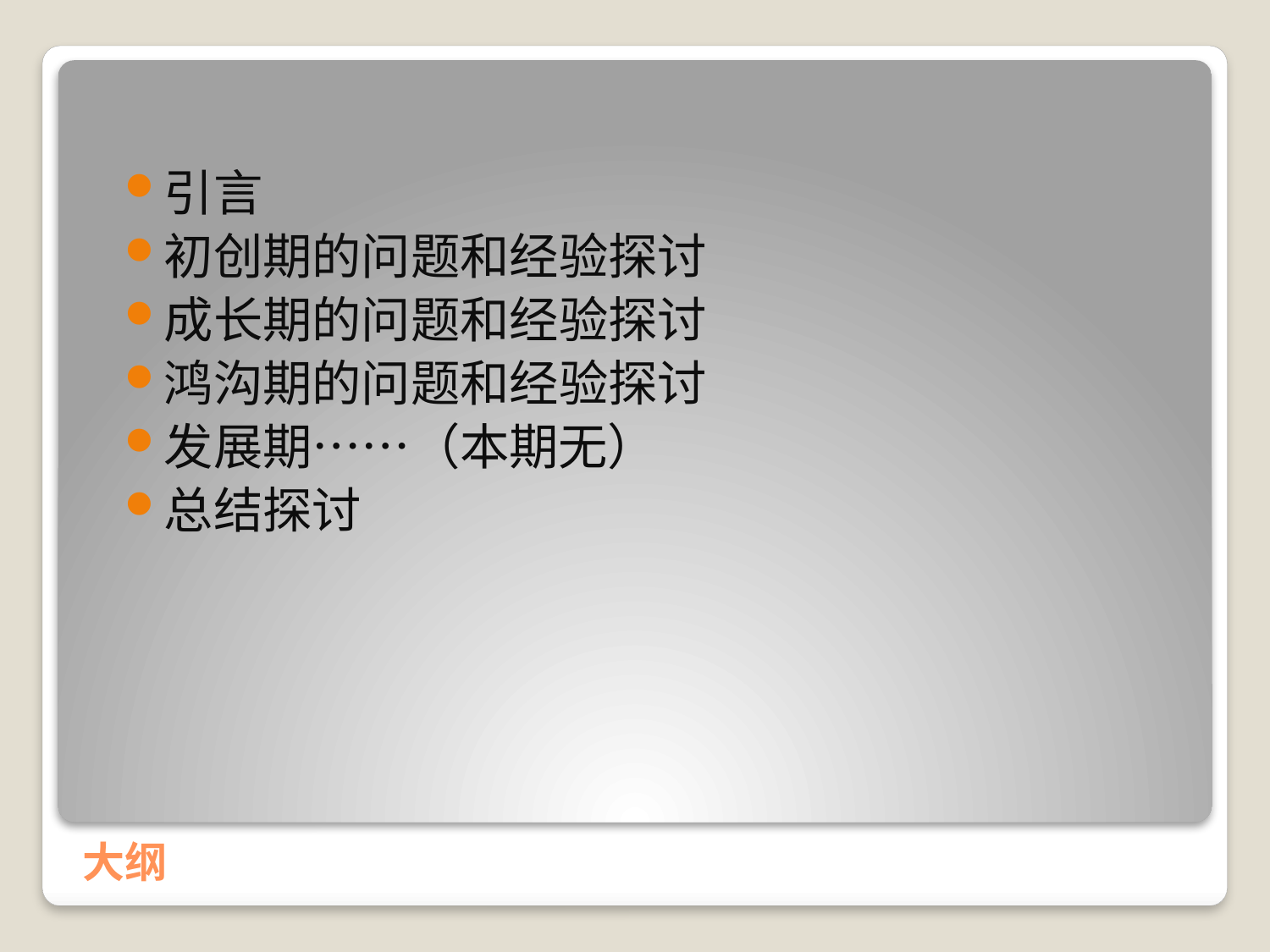

引言
初创期的问题和经验探讨
成长期的问题和经验探讨
鸿沟期的问题和经验探讨
发展期……（本期无）
总结探讨
# 大纲